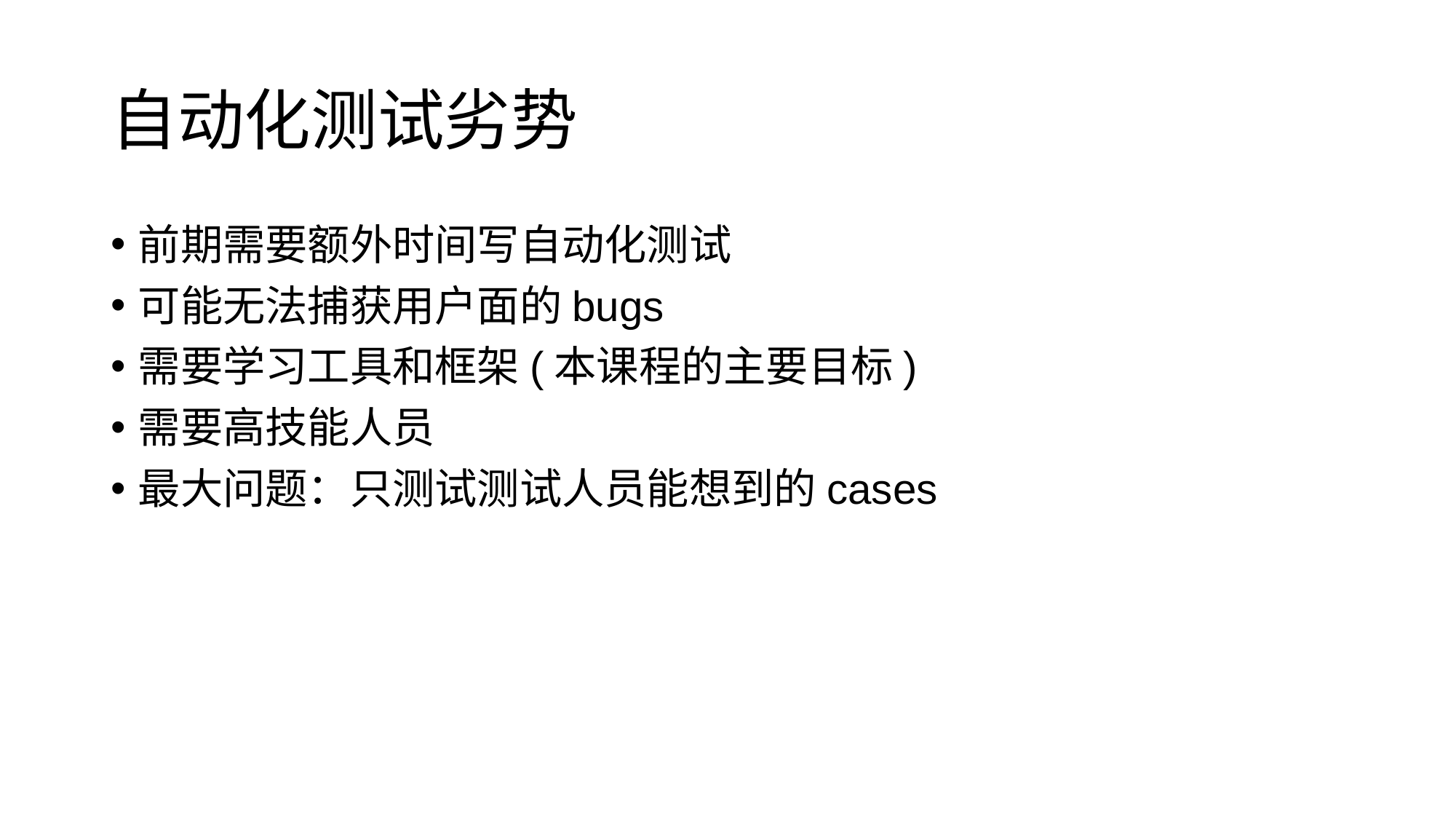

# 自动化测试劣势
前期需要额外时间写自动化测试
可能无法捕获用户面的bugs
需要学习工具和框架(本课程的主要目标)
需要高技能人员
最大问题：只测试测试人员能想到的cases